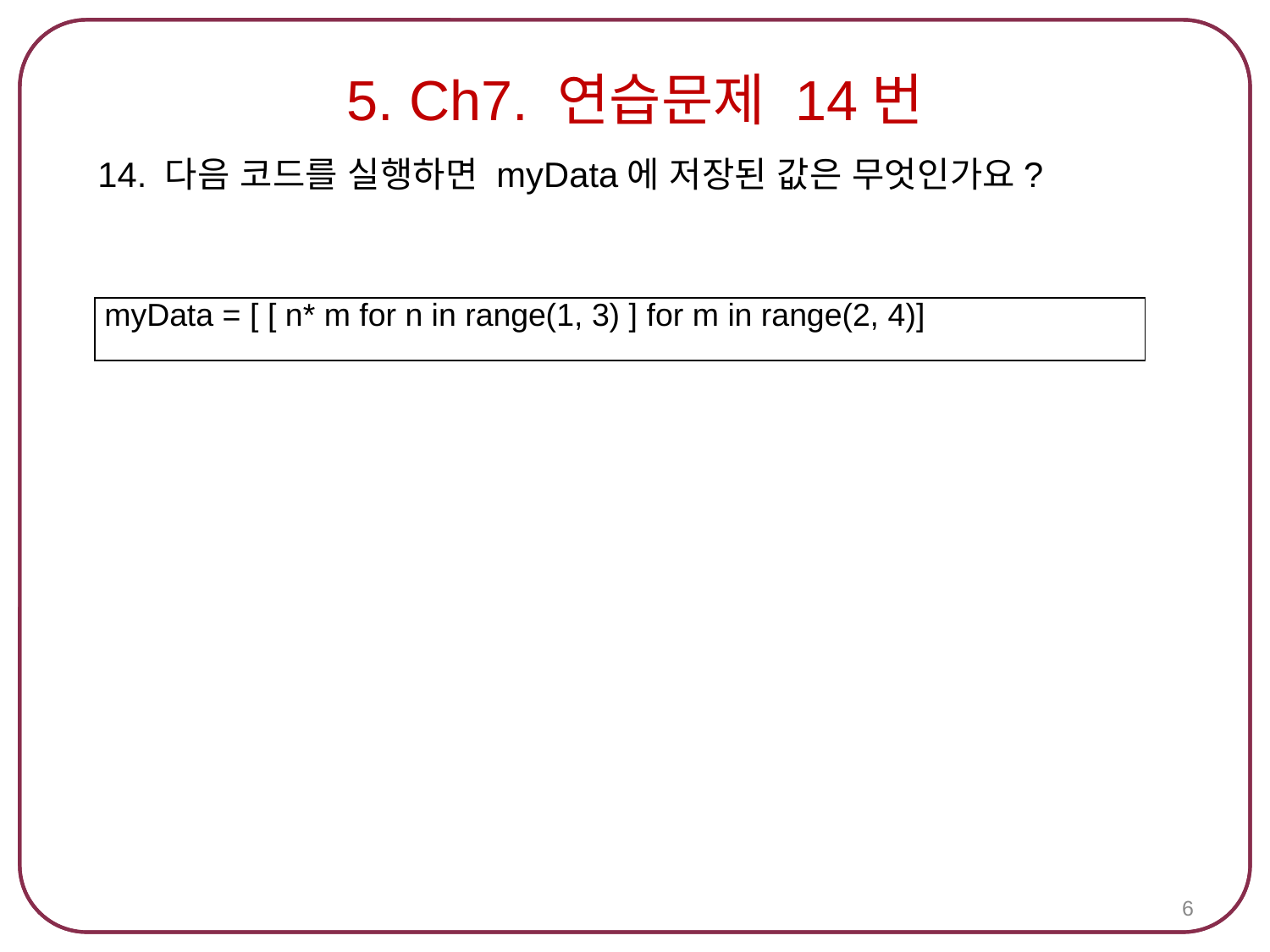

# 5. Ch7. 연습문제 14번
14. 다음 코드를 실행하면 myData에 저장된 값은 무엇인가요?

| myData = [ [ n\* m for n in range(1, 3) ] for m in range(2, 4)] |
| --- |
6